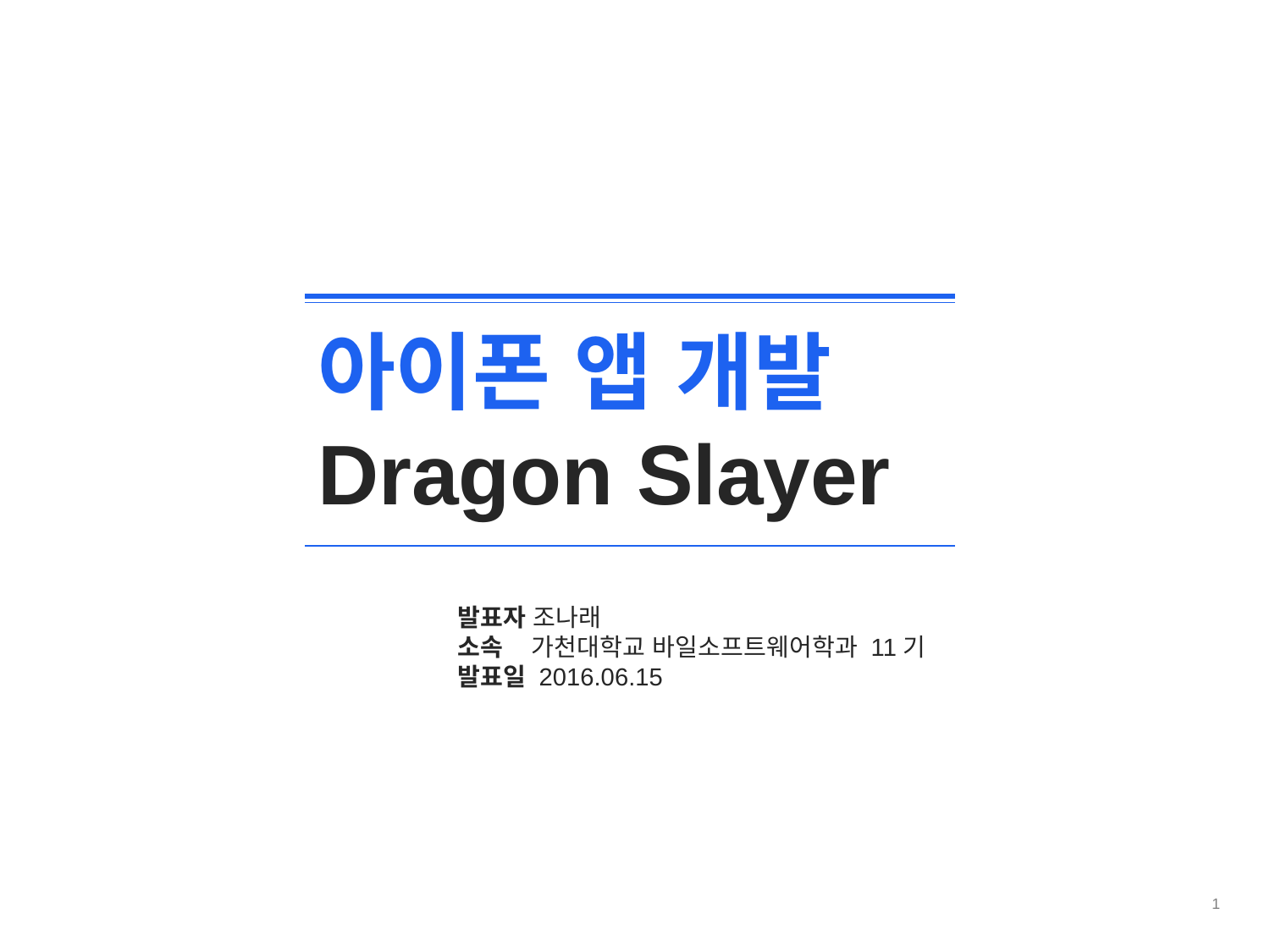

아이폰 앱 개발
Dragon Slayer
발표자 조나래
소속    가천대학교 바일소프트웨어학과 11기
발표일 2016.06.15